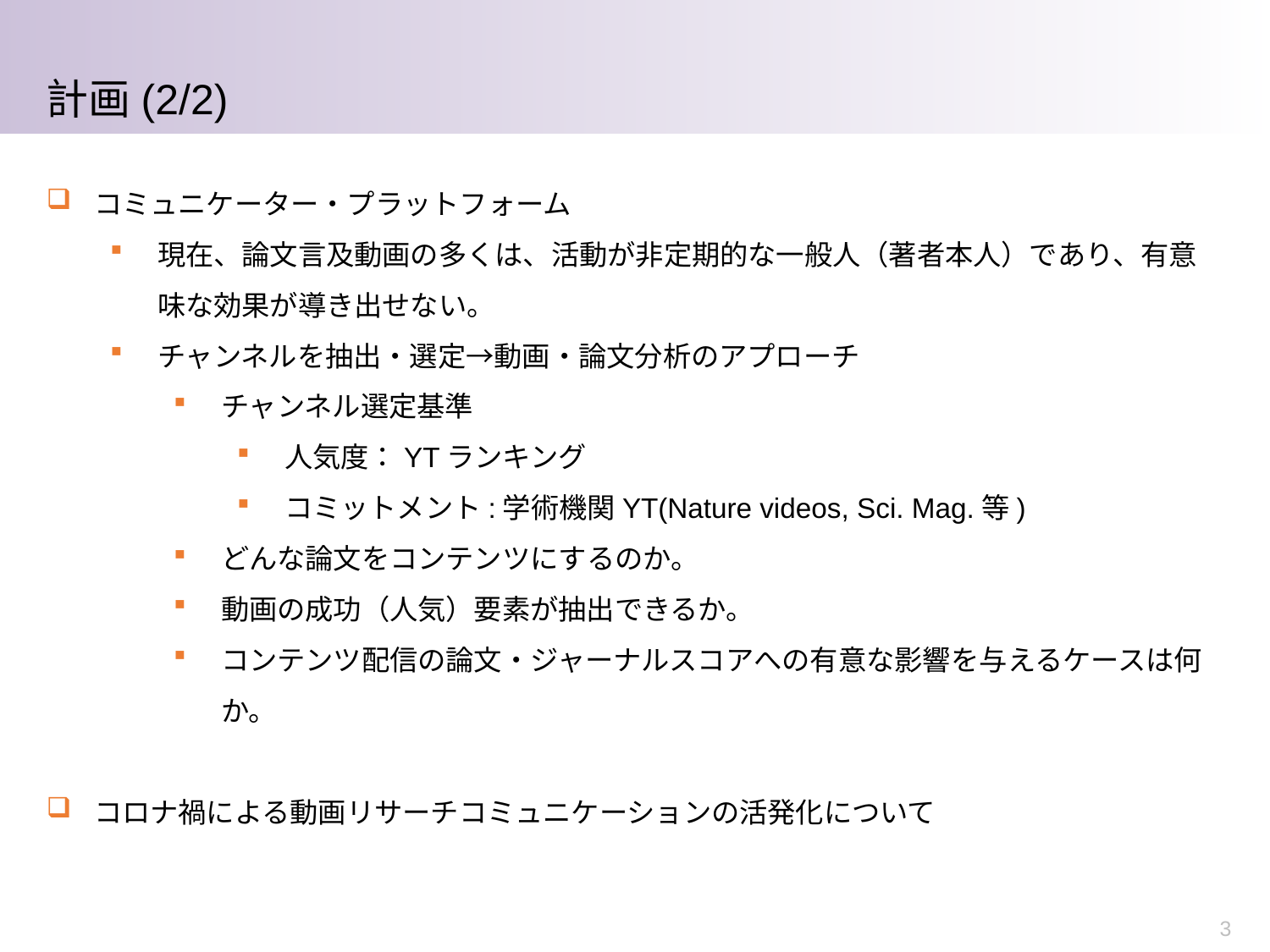

計画(2/2)
コミュニケーター・プラットフォーム
現在、論文言及動画の多くは、活動が非定期的な一般人（著者本人）であり、有意味な効果が導き出せない。
チャンネルを抽出・選定→動画・論文分析のアプローチ
チャンネル選定基準
人気度：YTランキング
コミットメント:学術機関YT(Nature videos, Sci. Mag.等)
どんな論文をコンテンツにするのか。
動画の成功（人気）要素が抽出できるか。
コンテンツ配信の論文・ジャーナルスコアへの有意な影響を与えるケースは何か。

コロナ禍による動画リサーチコミュニケーションの活発化について

3